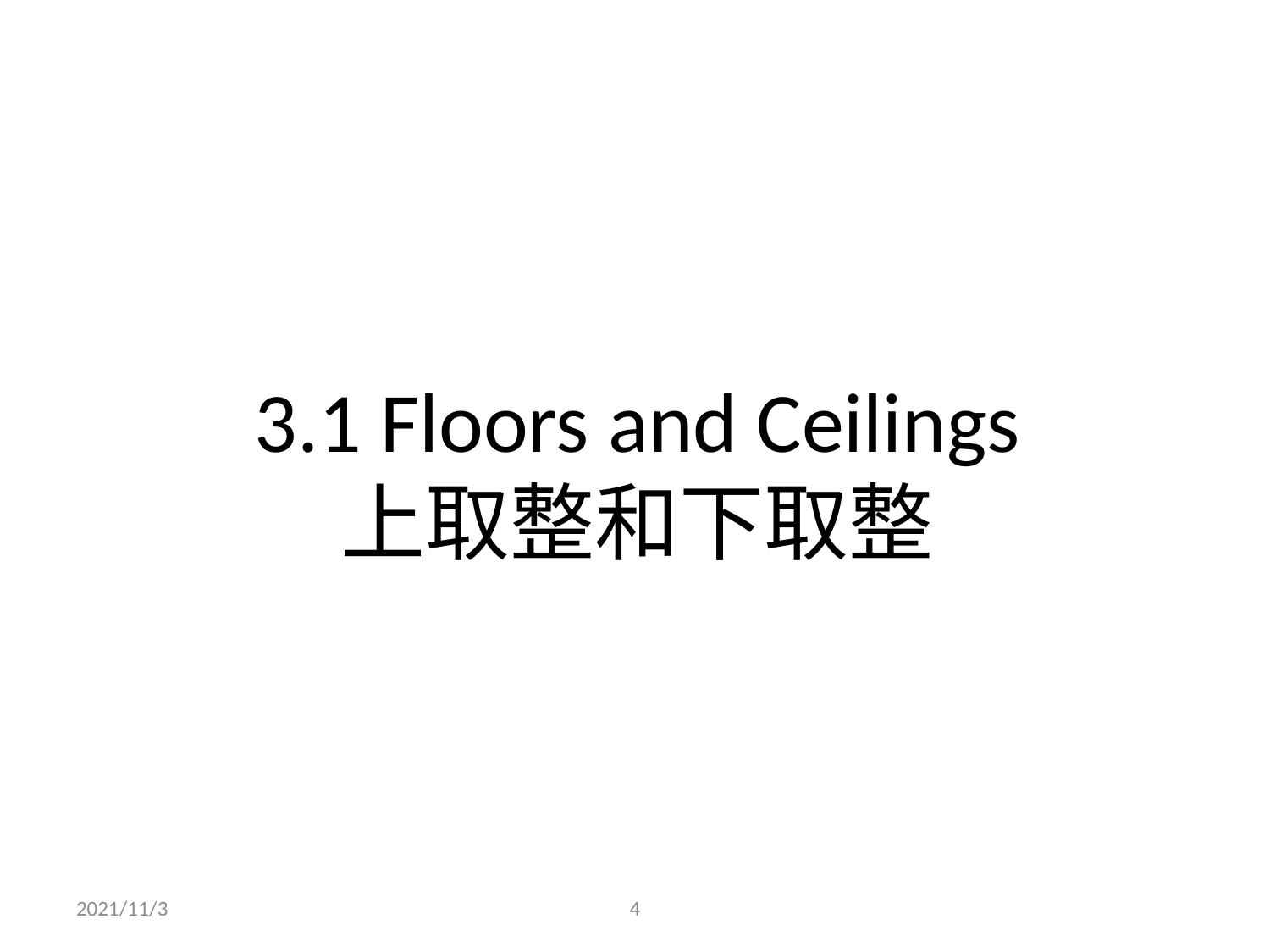

# 3.1 Floors and Ceilings 上取整和下取整
2021/11/3
4